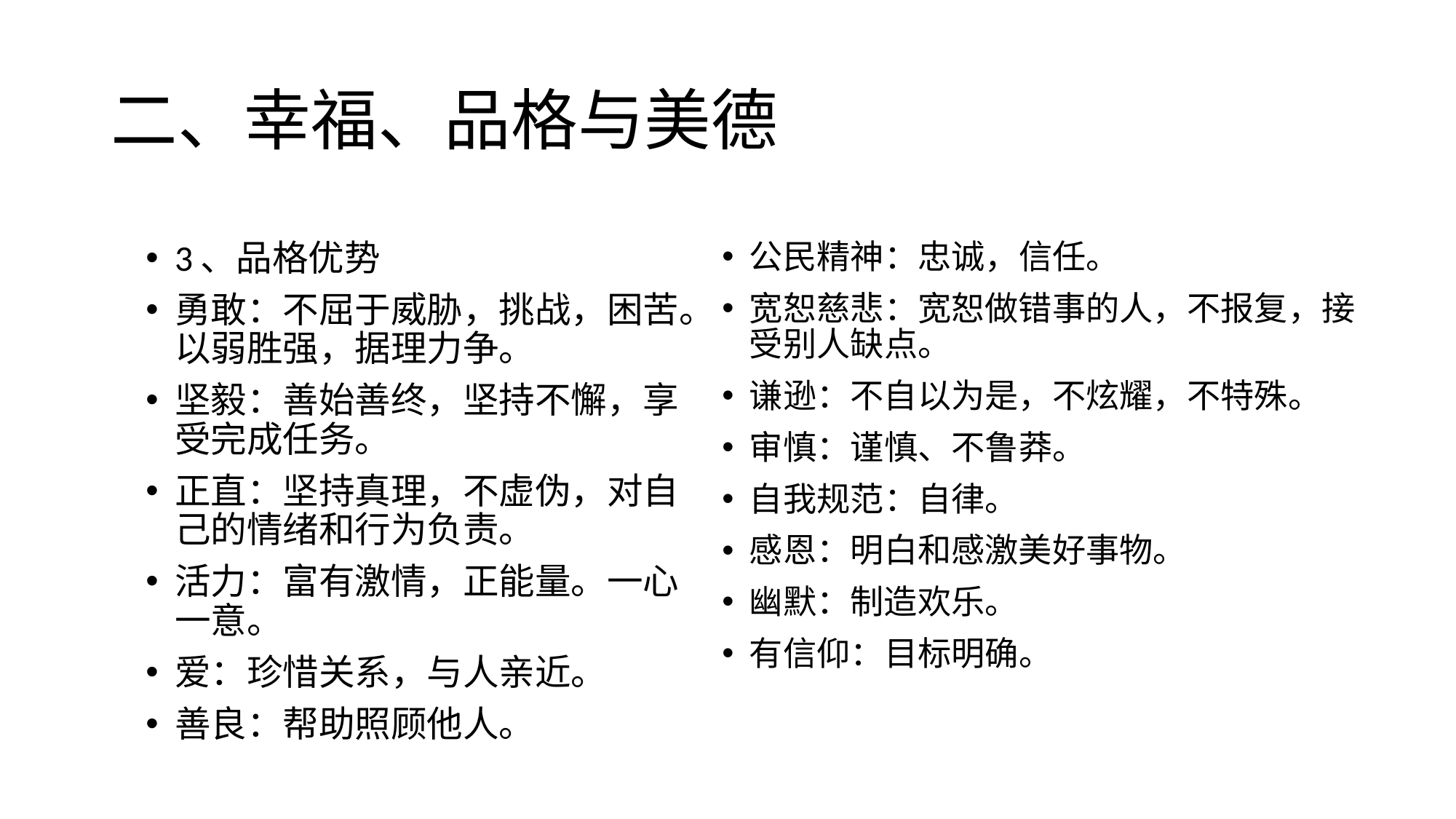

# 二、幸福、品格与美德
3、品格优势
勇敢：不屈于威胁，挑战，困苦。以弱胜强，据理力争。
坚毅：善始善终，坚持不懈，享受完成任务。
正直：坚持真理，不虚伪，对自己的情绪和行为负责。
活力：富有激情，正能量。一心一意。
爱：珍惜关系，与人亲近。
善良：帮助照顾他人。

公民精神：忠诚，信任。
宽恕慈悲：宽恕做错事的人，不报复，接受别人缺点。
谦逊：不自以为是，不炫耀，不特殊。
审慎：谨慎、不鲁莽。
自我规范：自律。
感恩：明白和感激美好事物。
幽默：制造欢乐。
有信仰：目标明确。